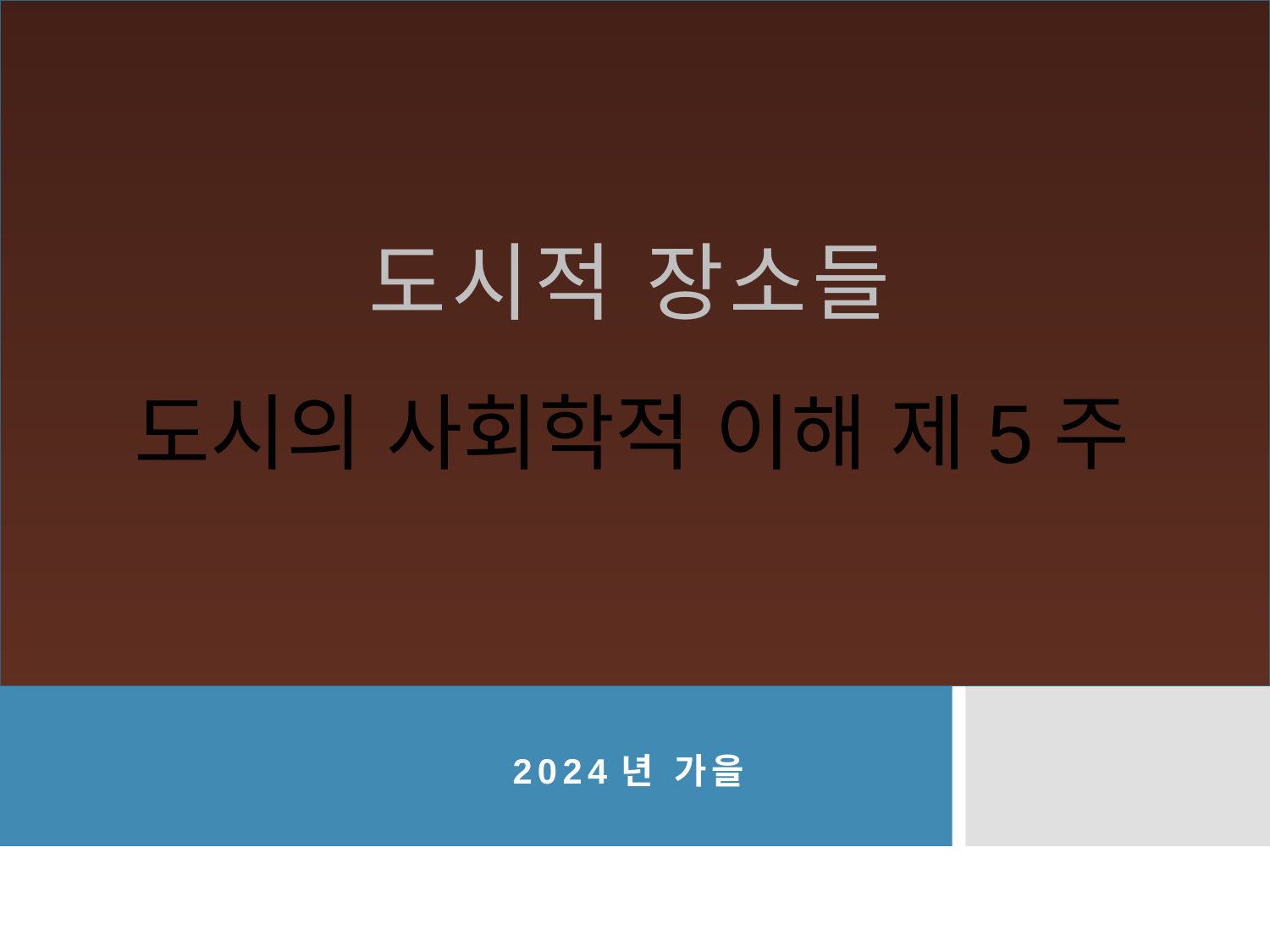

# 도시적 장소들 도시의 사회학적 이해 제5주

2024년 가을